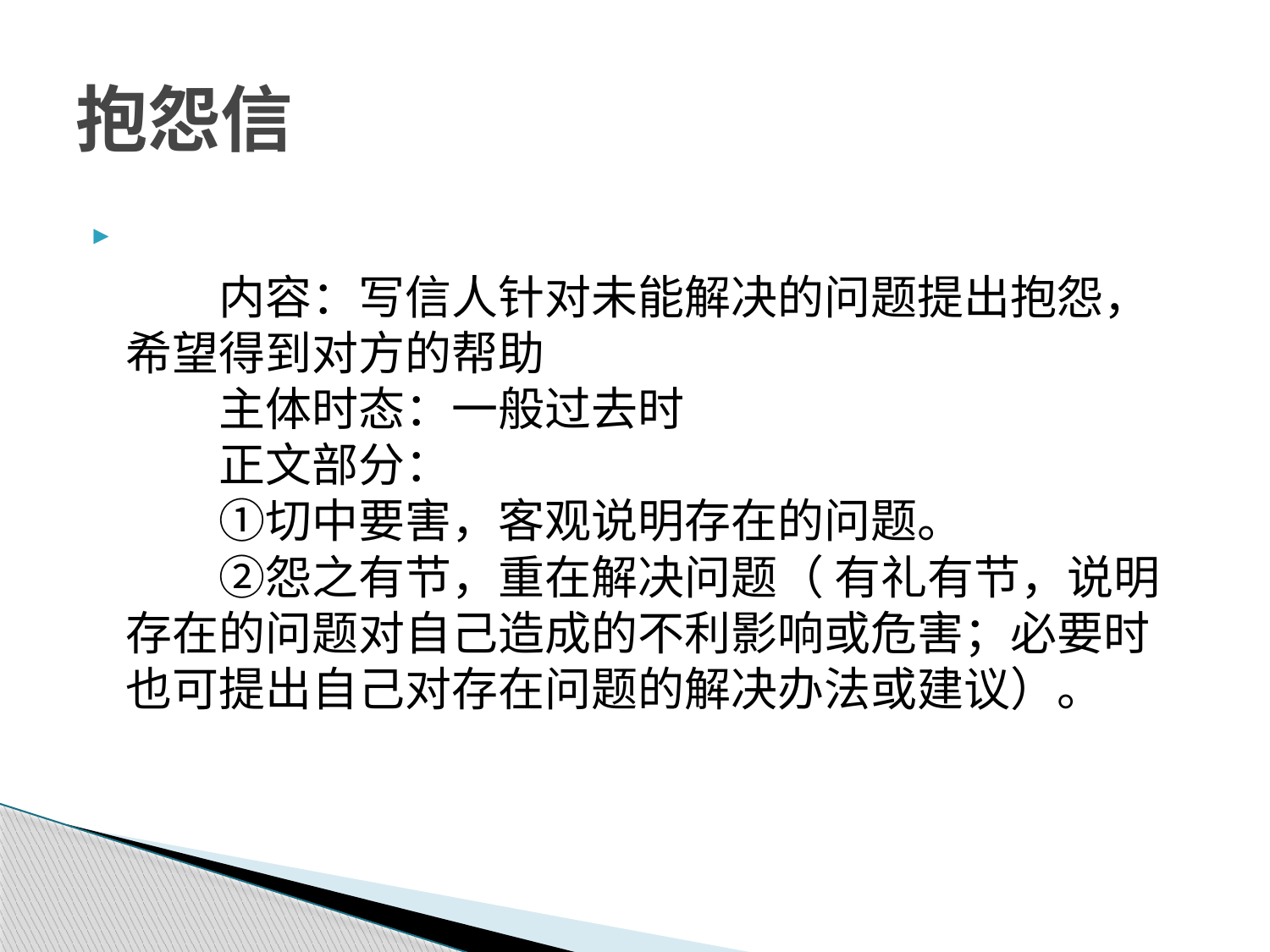

# 抱怨信
　　内容：写信人针对未能解决的问题提出抱怨，希望得到对方的帮助
　　主体时态：一般过去时
　　正文部分：
　　①切中要害，客观说明存在的问题。
　　②怨之有节，重在解决问题（ 有礼有节，说明存在的问题对自己造成的不利影响或危害；必要时也可提出自己对存在问题的解决办法或建议）。